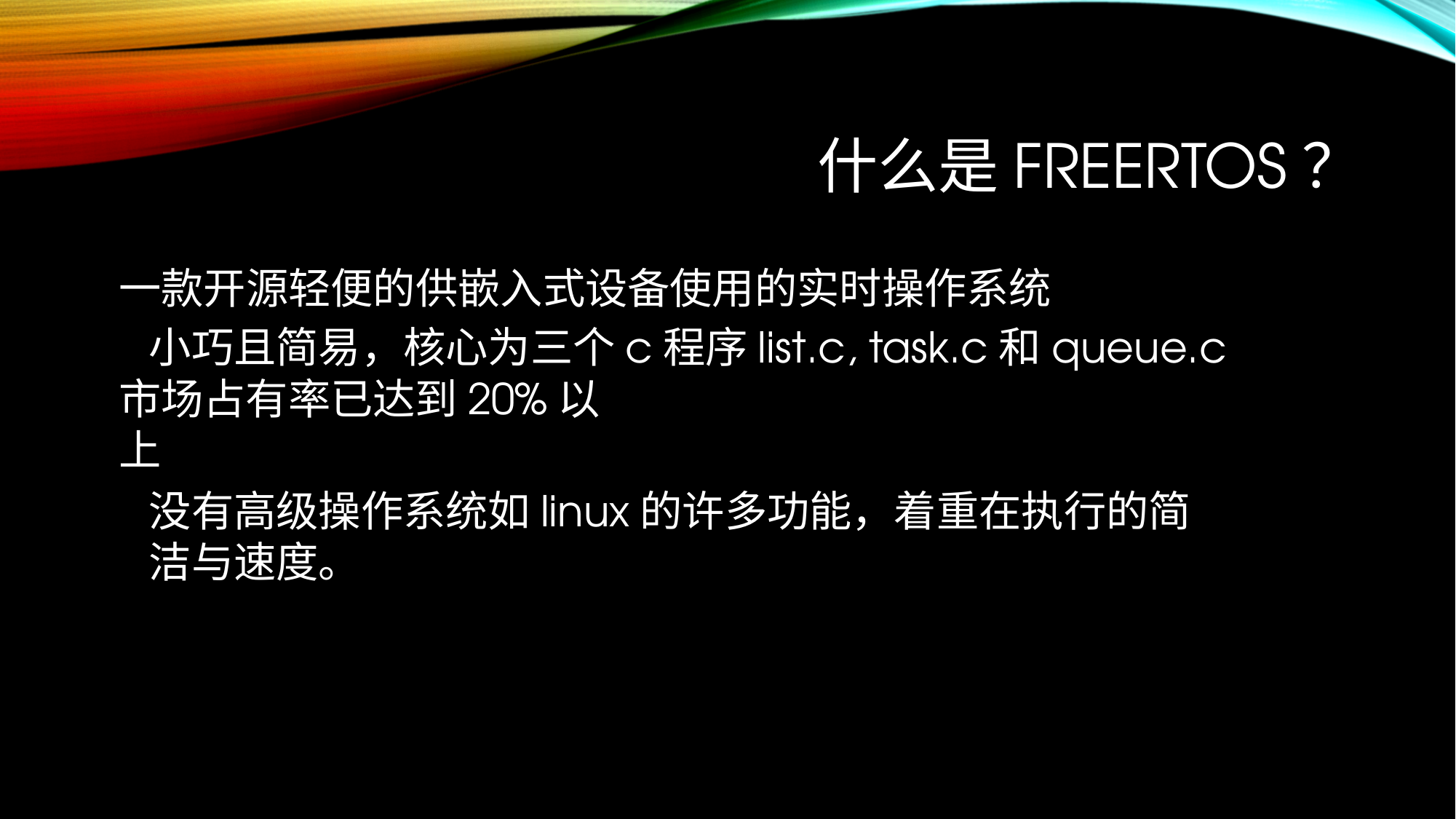

# 什么是FreeRTOS？
一款开源轻便的供嵌入式设备使用的实时操作系统
小巧且简易，核心为三个c程序list.c, task.c和queue.c
市场占有率已达到20%以上
没有高级操作系统如linux的许多功能，着重在执行的简洁与速度。